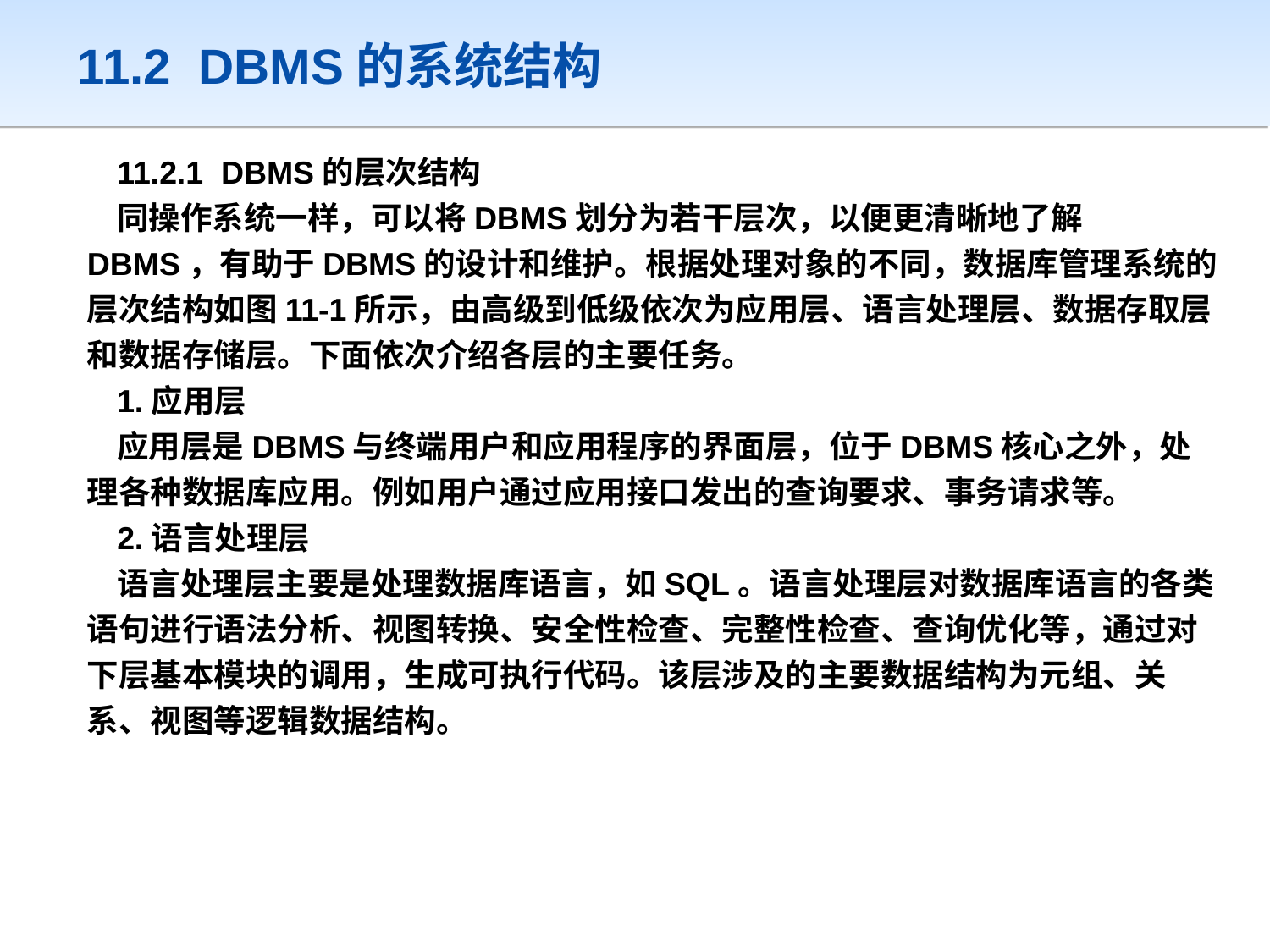

11.2  DBMS的系统结构
11.2.1  DBMS的层次结构
同操作系统一样，可以将DBMS划分为若干层次，以便更清晰地了解DBMS，有助于DBMS的设计和维护。根据处理对象的不同，数据库管理系统的层次结构如图11-1所示，由高级到低级依次为应用层、语言处理层、数据存取层和数据存储层。下面依次介绍各层的主要任务。
1.应用层
应用层是DBMS与终端用户和应用程序的界面层，位于DBMS核心之外，处理各种数据库应用。例如用户通过应用接口发出的查询要求、事务请求等。
2.语言处理层
语言处理层主要是处理数据库语言，如SQL。语言处理层对数据库语言的各类语句进行语法分析、视图转换、安全性检查、完整性检查、查询优化等，通过对下层基本模块的调用，生成可执行代码。该层涉及的主要数据结构为元组、关系、视图等逻辑数据结构。